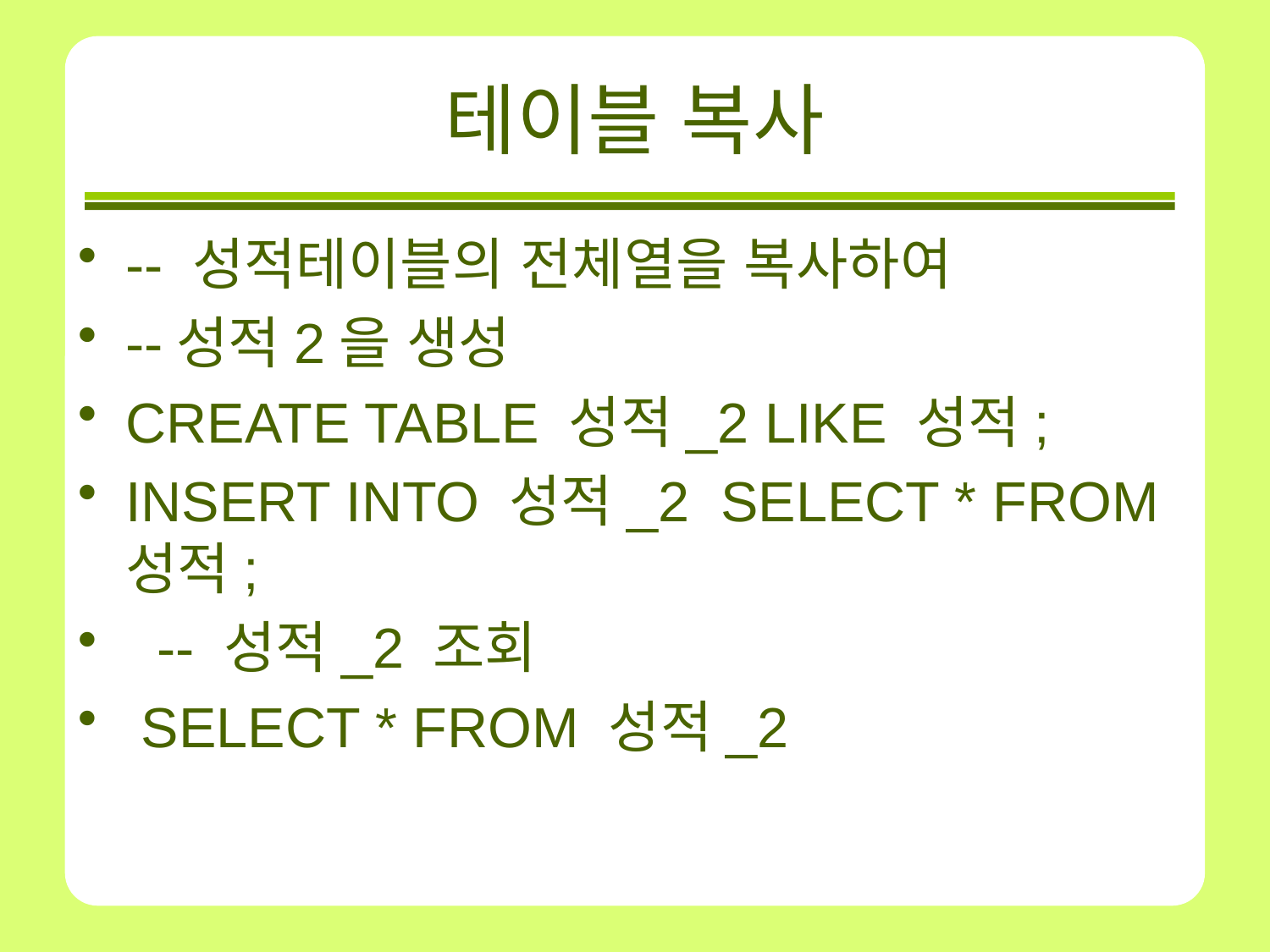

# 테이블 복사
-- 성적테이블의 전체열을 복사하여
--성적2을 생성
CREATE TABLE 성적_2 LIKE 성적;
INSERT INTO 성적_2  SELECT * FROM 성적;
  -- 성적_2 조회
 SELECT * FROM 성적_2